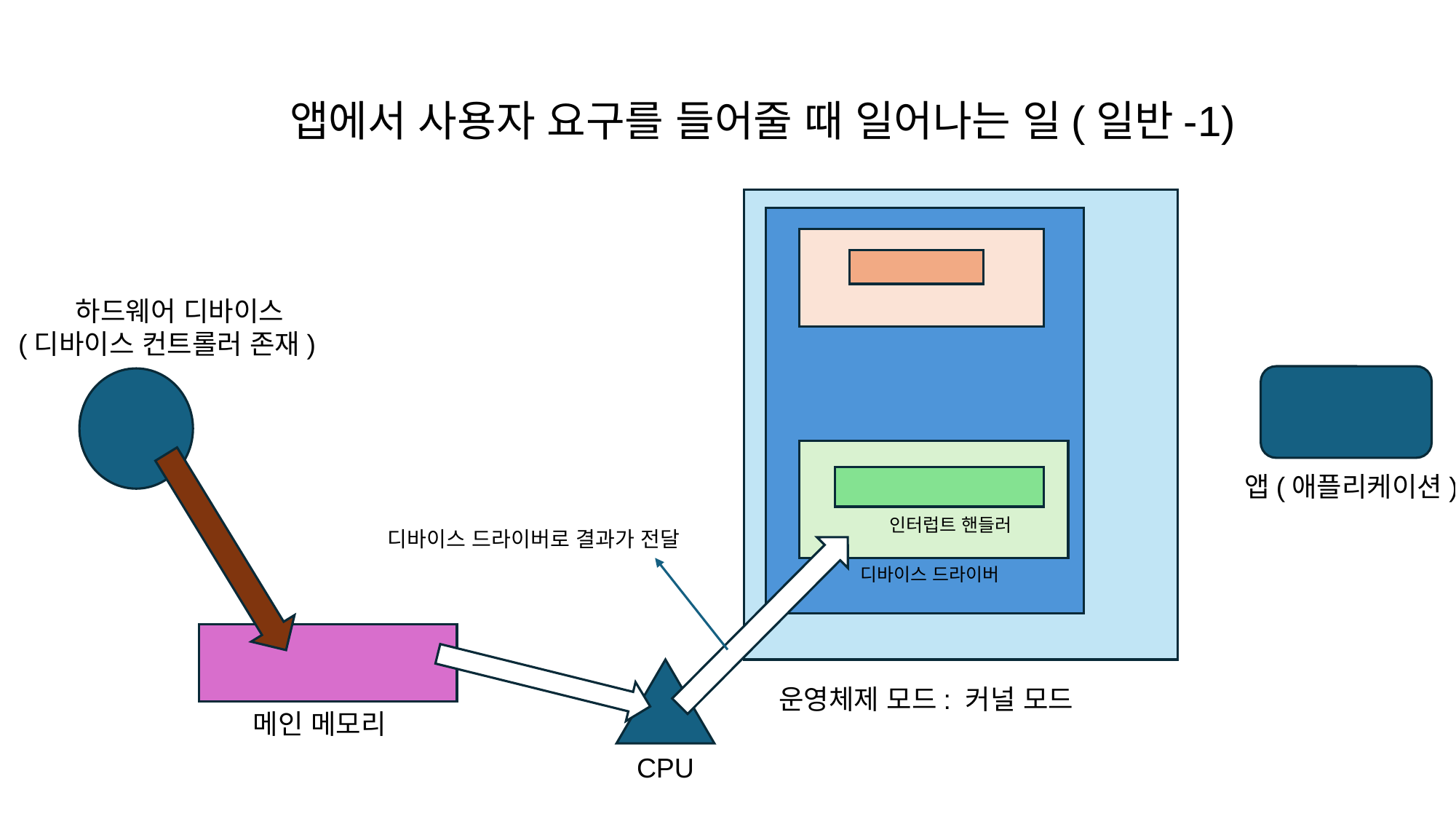

# 앱에서 사용자 요구를 들어줄 때 일어나는 일(일반-1)

하드웨어 디바이스
(디바이스 컨트롤러 존재)

앱(애플리케이션)

인터럽트 핸들러
디바이스 드라이버로 결과가 전달
디바이스 드라이버

운영체제 모드: 커널 모드
메인 메모리
CPU